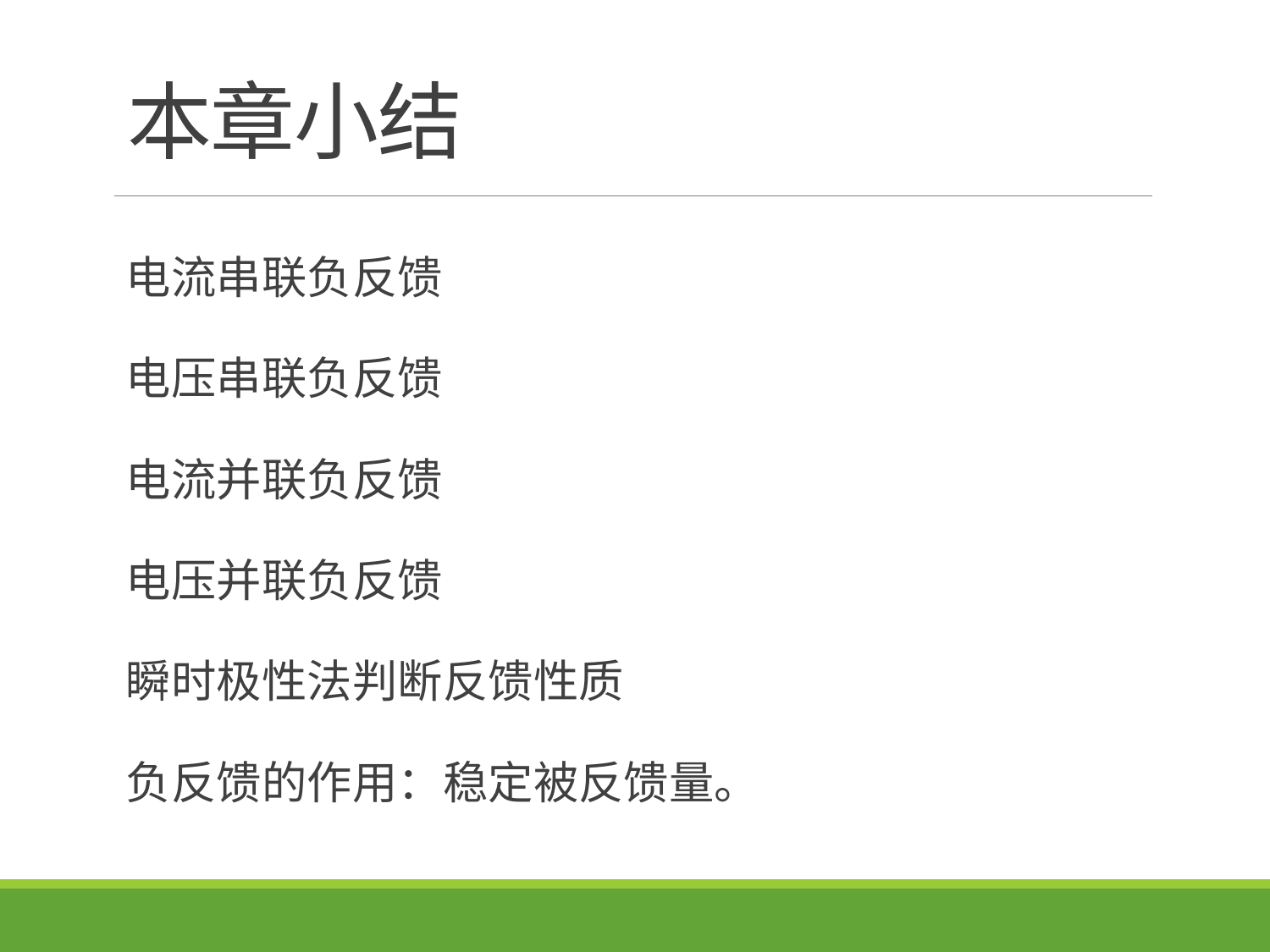

# 本章小结
电流串联负反馈
电压串联负反馈
电流并联负反馈
电压并联负反馈
瞬时极性法判断反馈性质
负反馈的作用：稳定被反馈量。